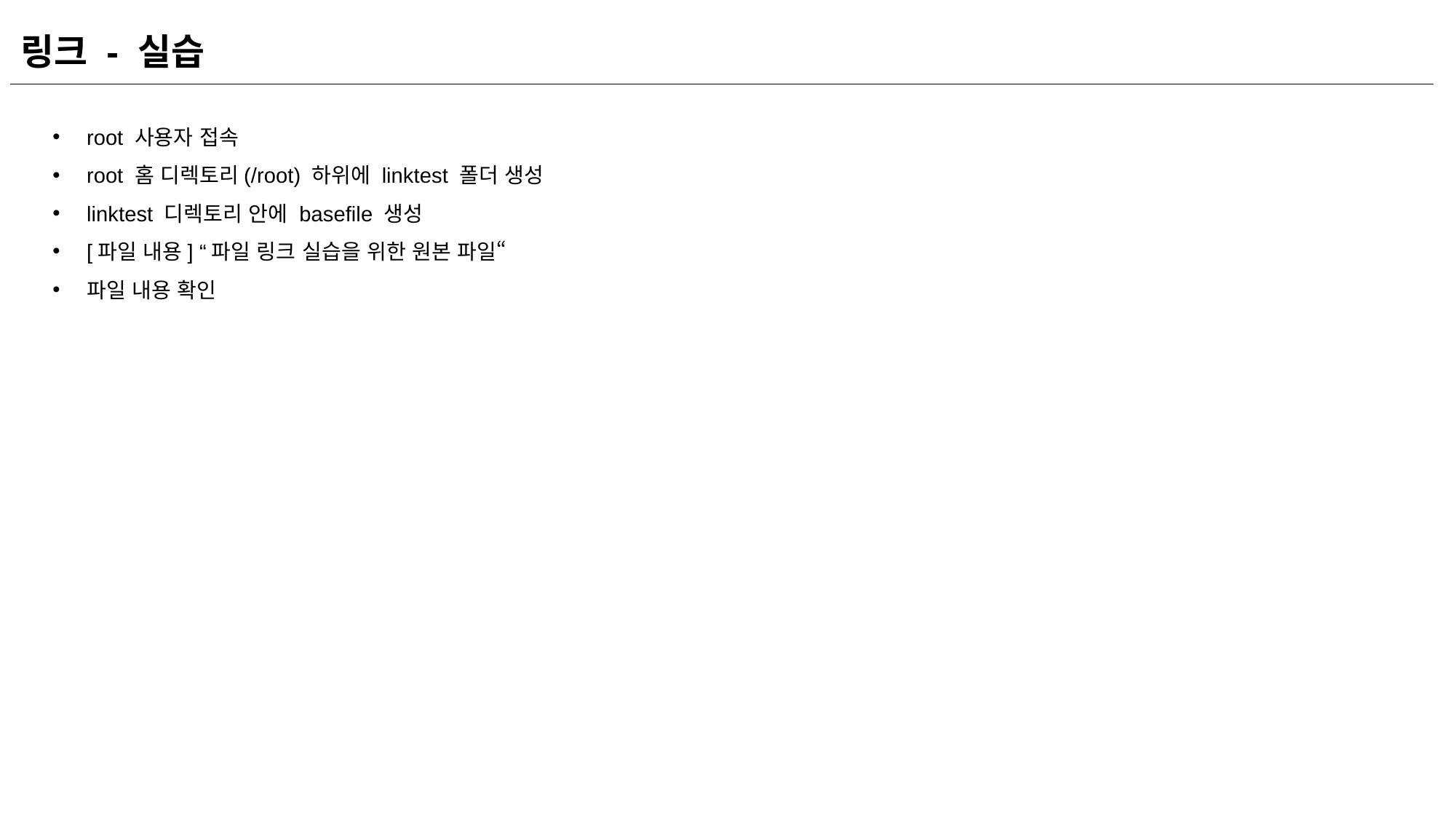

링크 - 실습
root 사용자 접속
root 홈 디렉토리(/root) 하위에 linktest 폴더 생성
linktest 디렉토리 안에 basefile 생성
[파일 내용] “파일 링크 실습을 위한 원본 파일“
파일 내용 확인